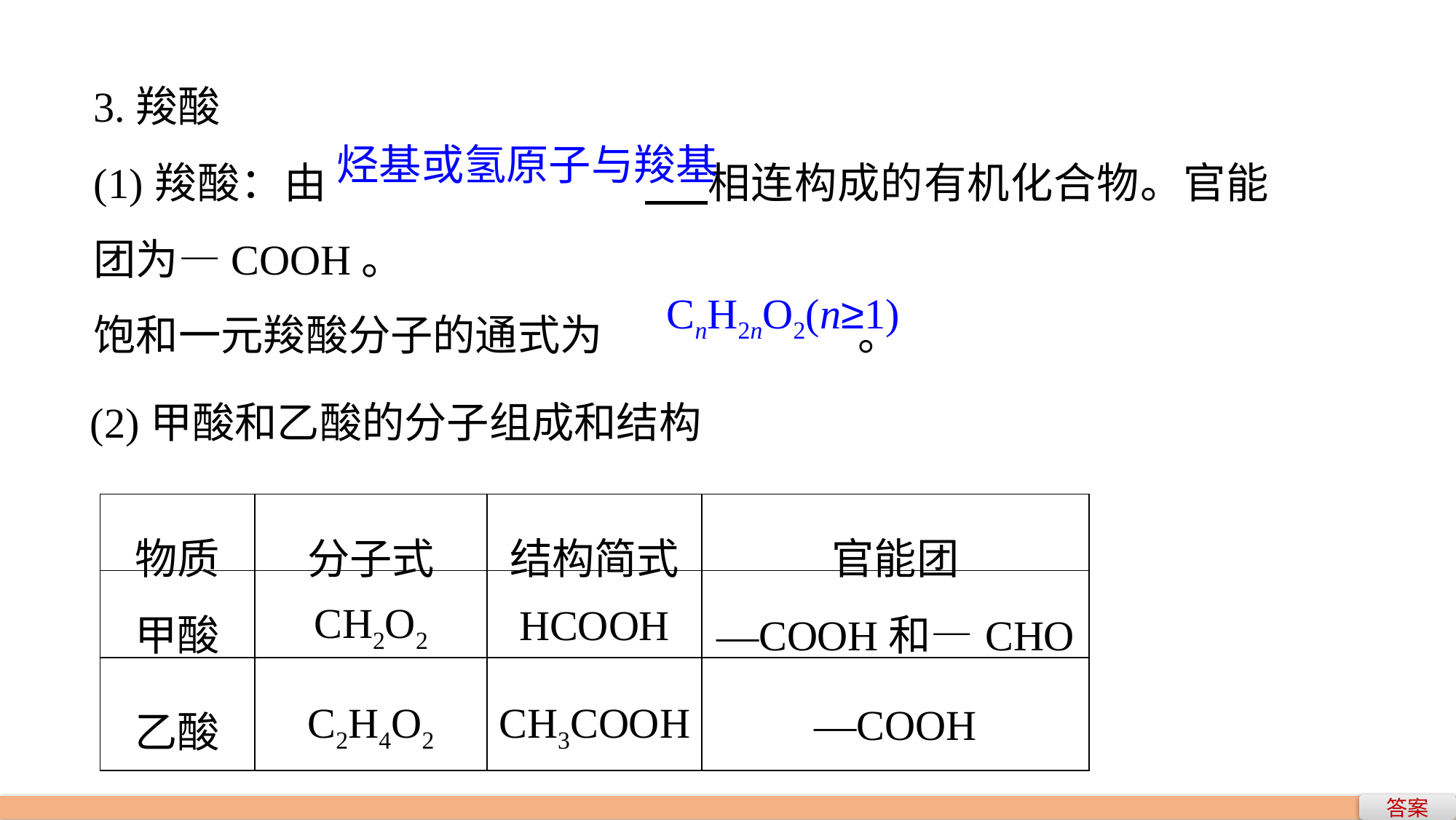

3.羧酸
(1)羧酸：由			      相连构成的有机化合物。官能团为—COOH。
饱和一元羧酸分子的通式为			。
烃基或氢原子与羧基
CnH2nO2(n≥1)
(2)甲酸和乙酸的分子组成和结构
| 物质 | 分子式 | 结构简式 | 官能团 |
| --- | --- | --- | --- |
| 甲酸 | CH2O2 | HCOOH | —COOH和—CHO |
| 乙酸 | C2H4O2 | CH3COOH | —COOH |
答案